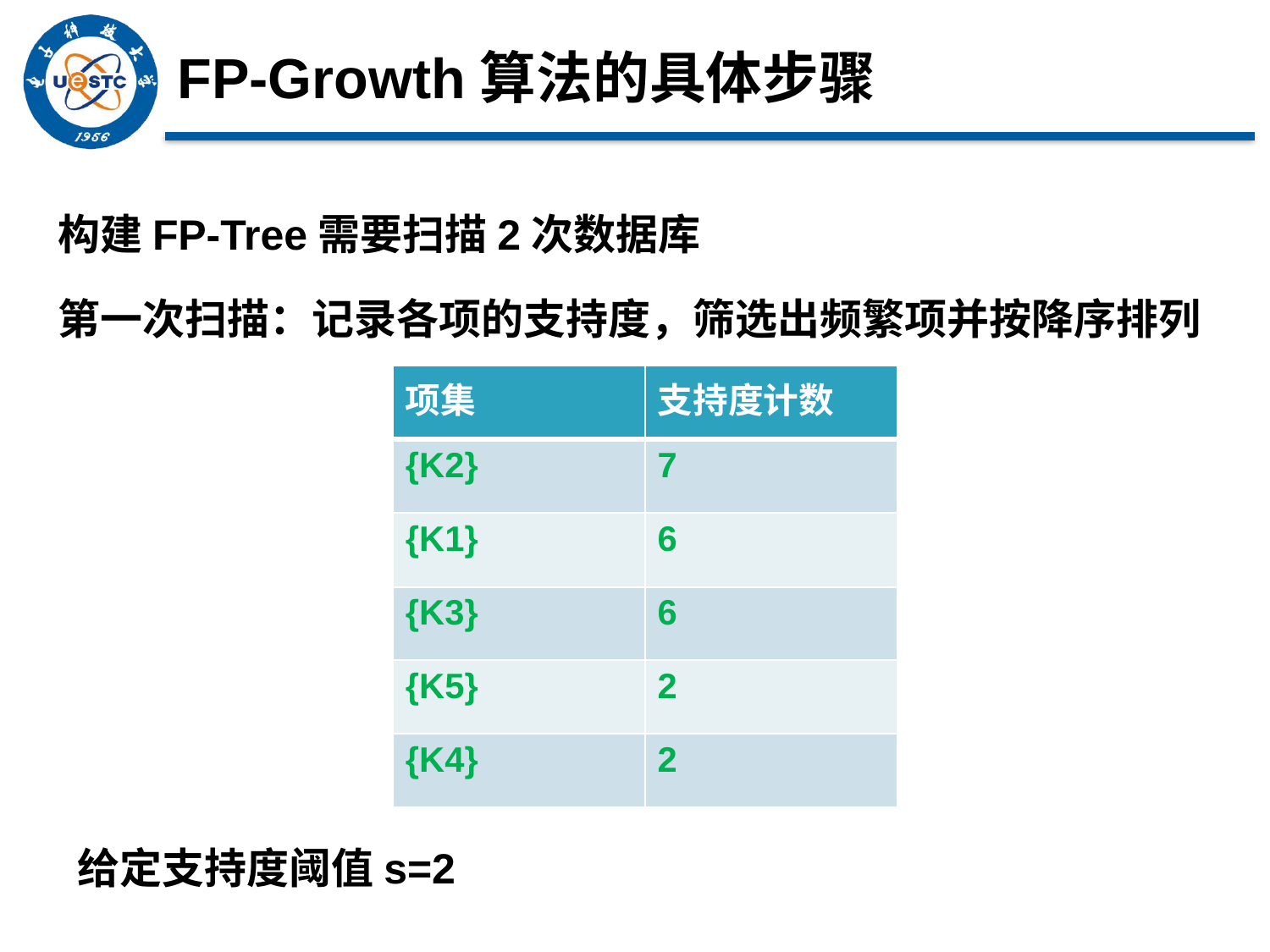

# FP-Growth算法的具体步骤
构建FP-Tree需要扫描2次数据库
第一次扫描：记录各项的支持度，筛选出频繁项并按降序排列

| 项集 | 支持度计数 |
| --- | --- |
| {K2} | 7 |
| {K1} | 6 |
| {K3} | 6 |
| {K5} | 2 |
| {K4} | 2 |
给定支持度阈值s=2